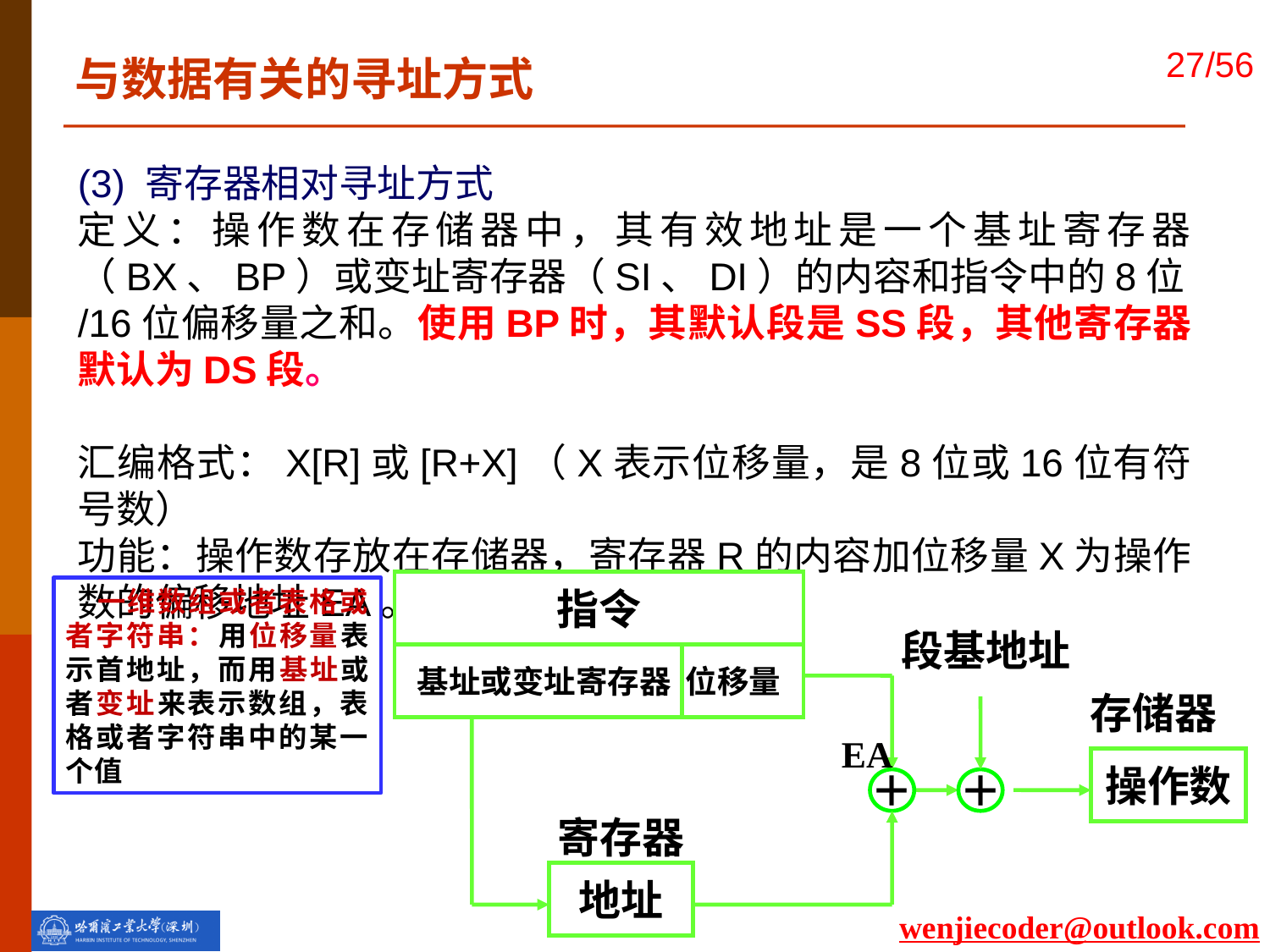

与数据有关的寻址方式
(3) 寄存器相对寻址方式
定义：操作数在存储器中，其有效地址是一个基址寄存器（BX、BP）或变址寄存器（SI、DI）的内容和指令中的8位/16位偏移量之和。使用BP时，其默认段是SS段，其他寄存器默认为DS段。

汇编格式：X[R]或[R+X]（X表示位移量，是8位或16位有符号数）
功能：操作数存放在存储器，寄存器R的内容加位移量X为操作数的偏移地址EA。

指令
基址或变址寄存器  位移量
段基地址

存储器

EA
操作数
＋
＋

寄存器

地址

一维数组或者表格或者字符串：用位移量表示首地址，而用基址或者变址来表示数组，表格或者字符串中的某一个值